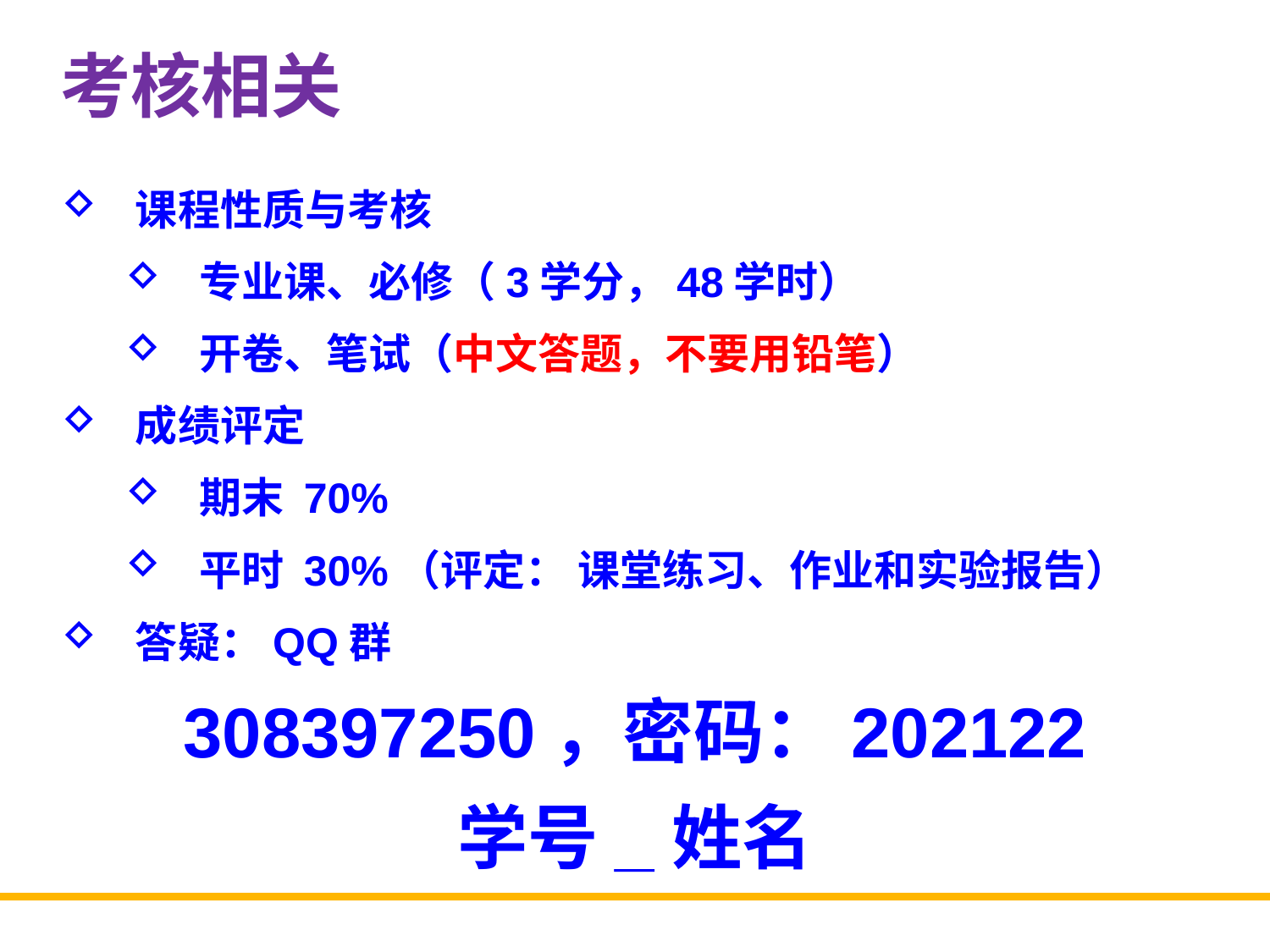

# 考核相关
课程性质与考核
专业课、必修（3学分，48学时）
开卷、笔试（中文答题，不要用铅笔）
成绩评定
期末 70%
平时 30%（评定： 课堂练习、作业和实验报告）
答疑：QQ群
308397250，密码：202122
学号_姓名